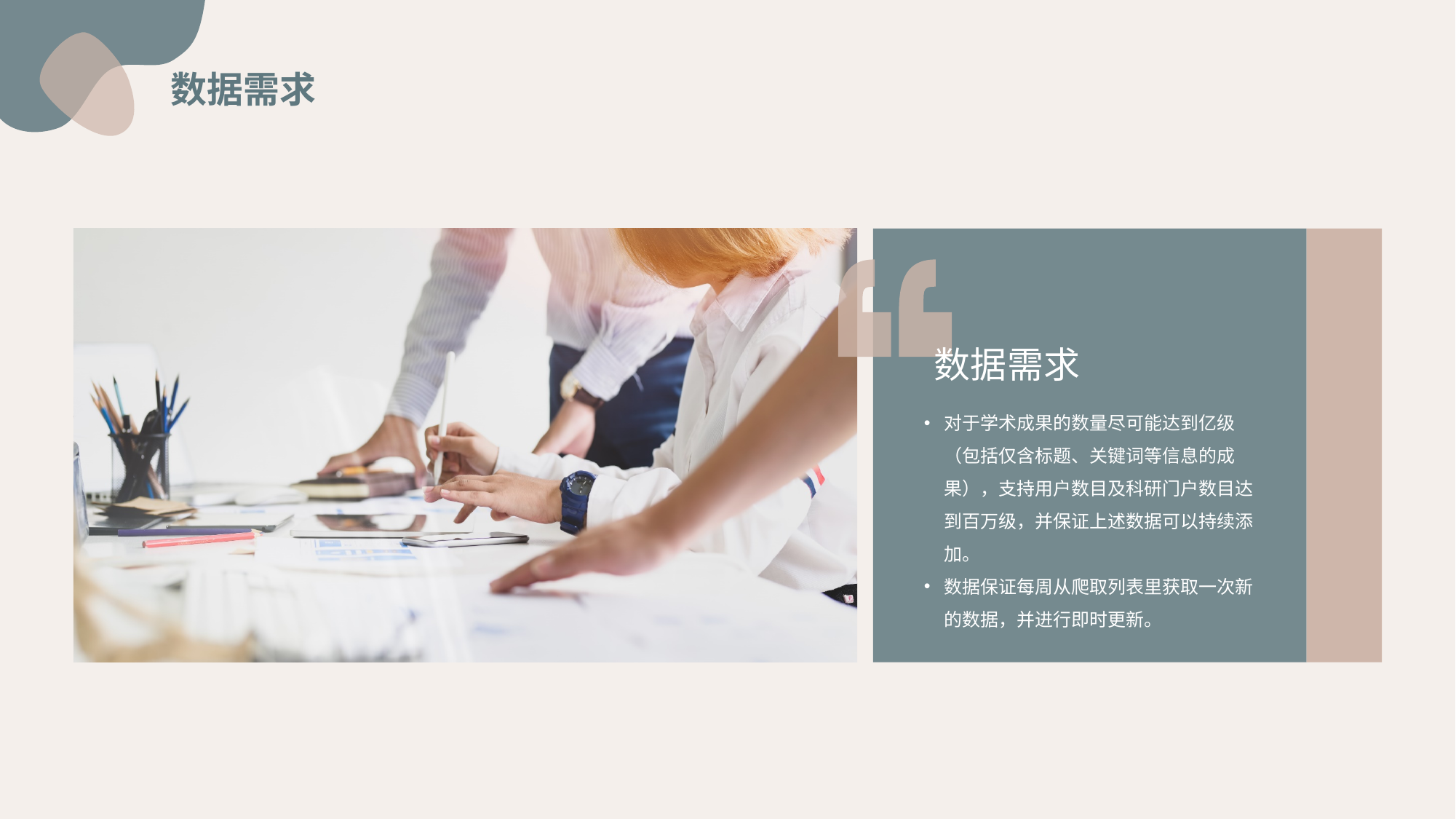

数据需求

数据需求
对于学术成果的数量尽可能达到亿级（包括仅含标题、关键词等信息的成果），支持用户数目及科研门户数目达到百万级，并保证上述数据可以持续添加。
数据保证每周从爬取列表里获取一次新的数据，并进行即时更新。